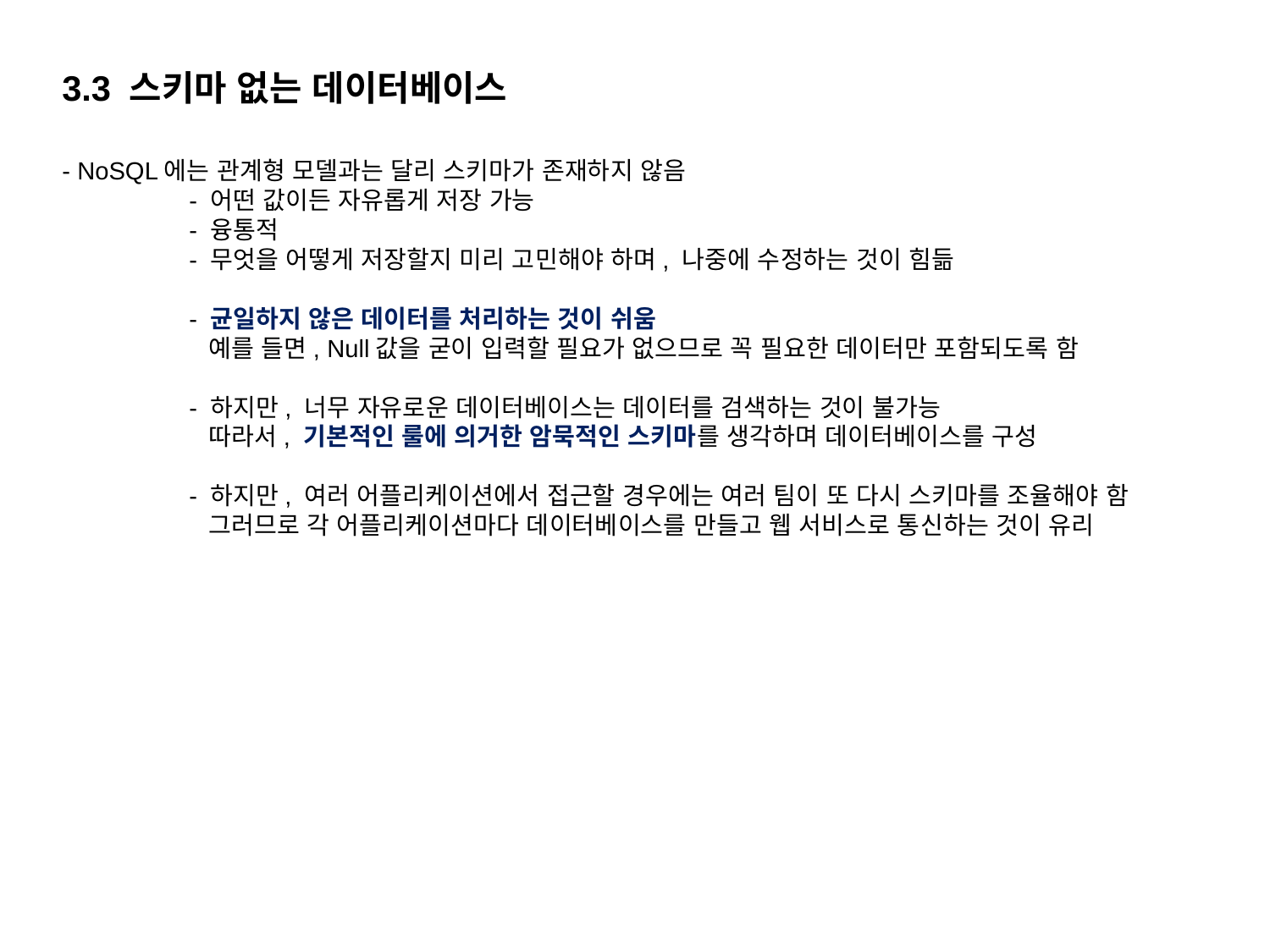

3.3 스키마 없는 데이터베이스
- NoSQL에는 관계형 모델과는 달리 스키마가 존재하지 않음
	- 어떤 값이든 자유롭게 저장 가능
	- 융통적
	- 무엇을 어떻게 저장할지 미리 고민해야 하며, 나중에 수정하는 것이 힘듦

	- 균일하지 않은 데이터를 처리하는 것이 쉬움
	  예를 들면, Null값을 굳이 입력할 필요가 없으므로 꼭 필요한 데이터만 포함되도록 함

	- 하지만, 너무 자유로운 데이터베이스는 데이터를 검색하는 것이 불가능
	  따라서, 기본적인 룰에 의거한 암묵적인 스키마를 생각하며 데이터베이스를 구성

	- 하지만, 여러 어플리케이션에서 접근할 경우에는 여러 팀이 또 다시 스키마를 조율해야 함
	  그러므로 각 어플리케이션마다 데이터베이스를 만들고 웹 서비스로 통신하는 것이 유리